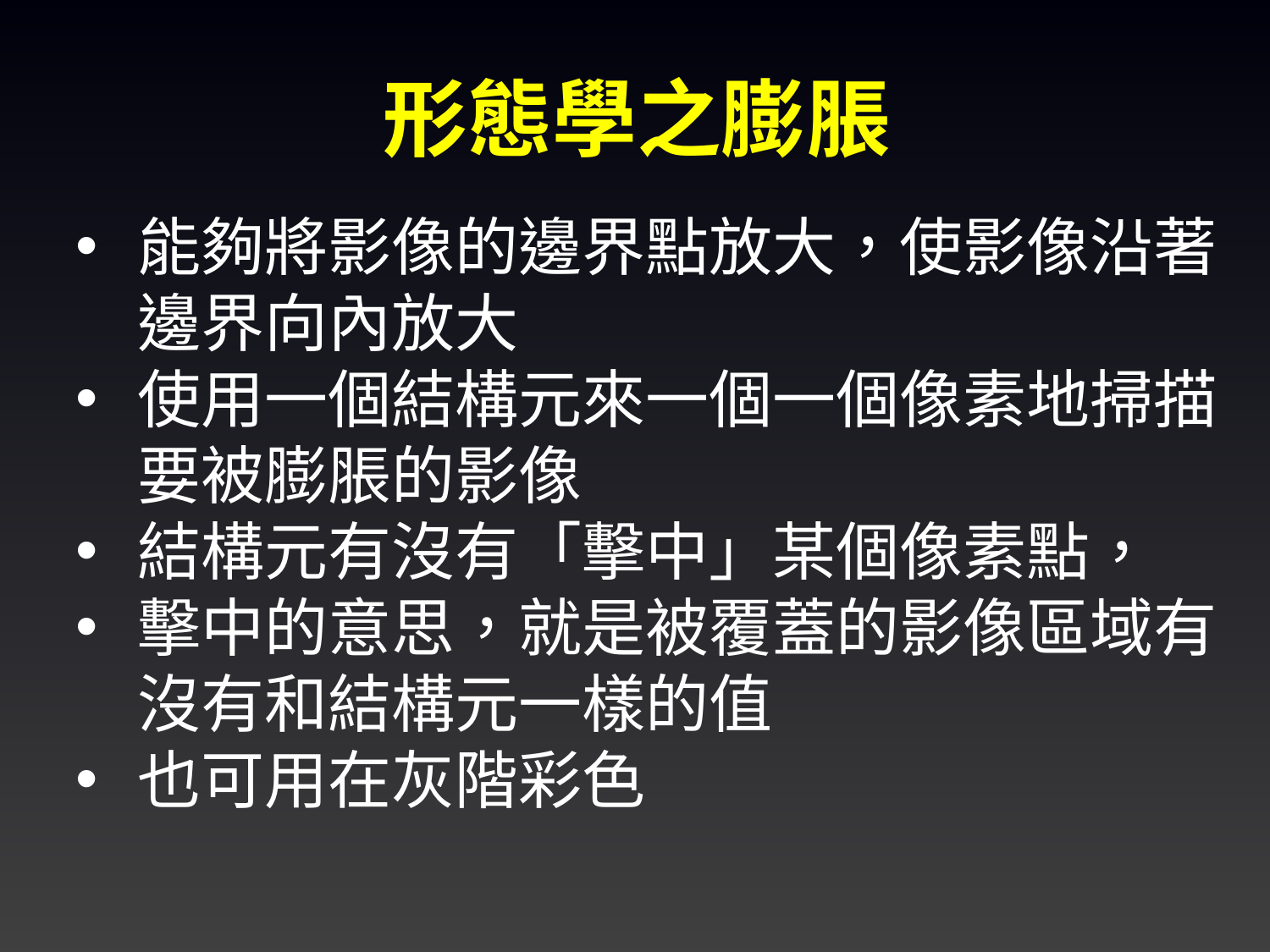

形態學之膨脹
能夠將影像的邊界點放大，使影像沿著邊界向內放大
使用一個結構元來一個一個像素地掃描要被膨脹的影像
結構元有沒有「擊中」某個像素點，
擊中的意思，就是被覆蓋的影像區域有沒有和結構元一樣的值
也可用在灰階彩色